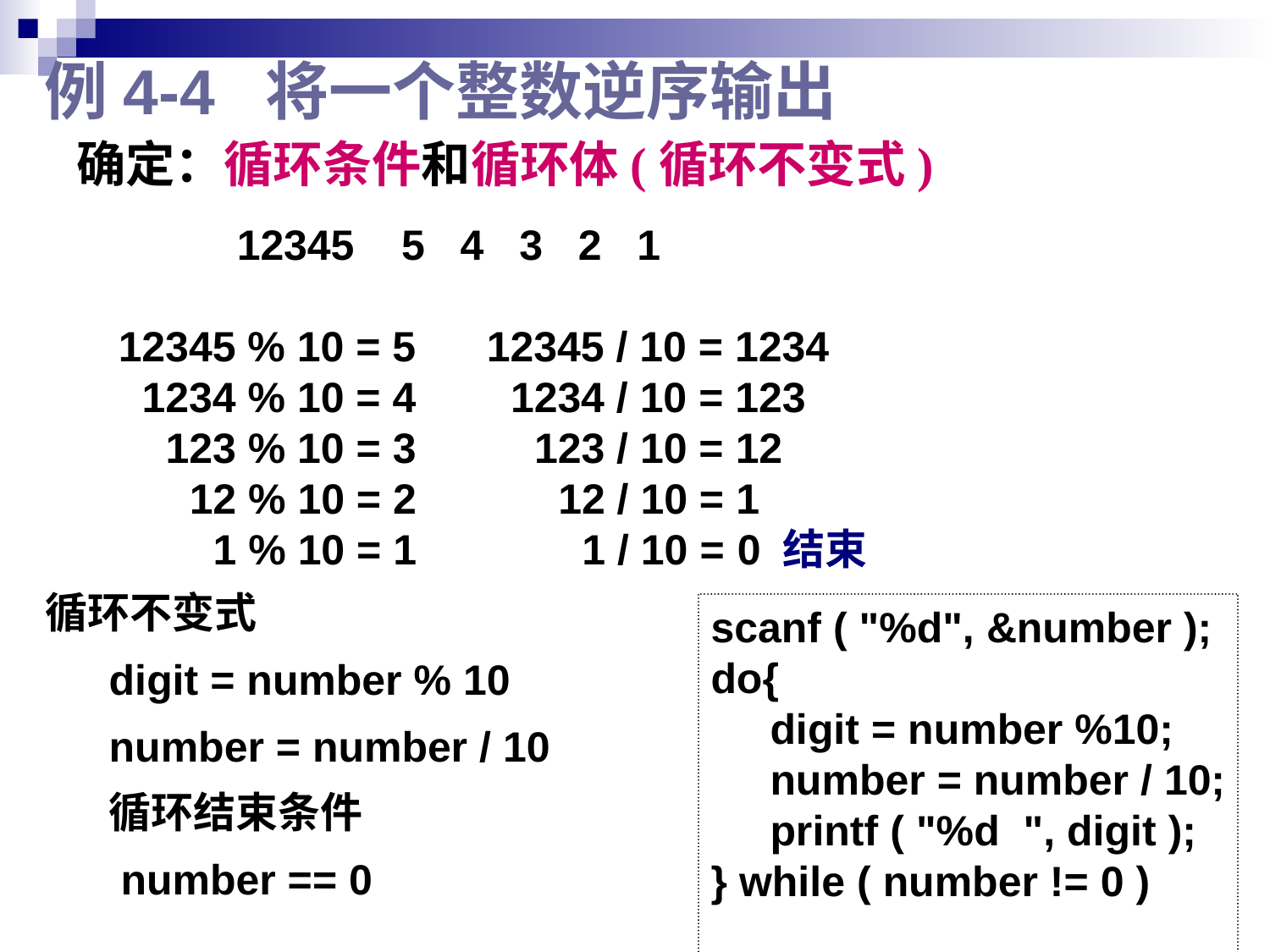

# 例4-4  将一个整数逆序输出
确定：循环条件和循环体(循环不变式)
          12345    5   4   3   2   1

12345 % 10 = 5      12345 / 10 = 1234
  1234 % 10 = 4        1234 / 10 = 123
    123 % 10 = 3          123 / 10 = 12
      12 % 10 = 2            12 / 10 = 1
        1 % 10 = 1              1 / 10 = 0 结束
循环不变式
digit = number % 10
number = number / 10
循环结束条件
 number == 0
scanf ( "%d", &number );
do{
     digit = number %10;
     number = number / 10;
     printf ( "%d  ", digit );
} while ( number != 0 )